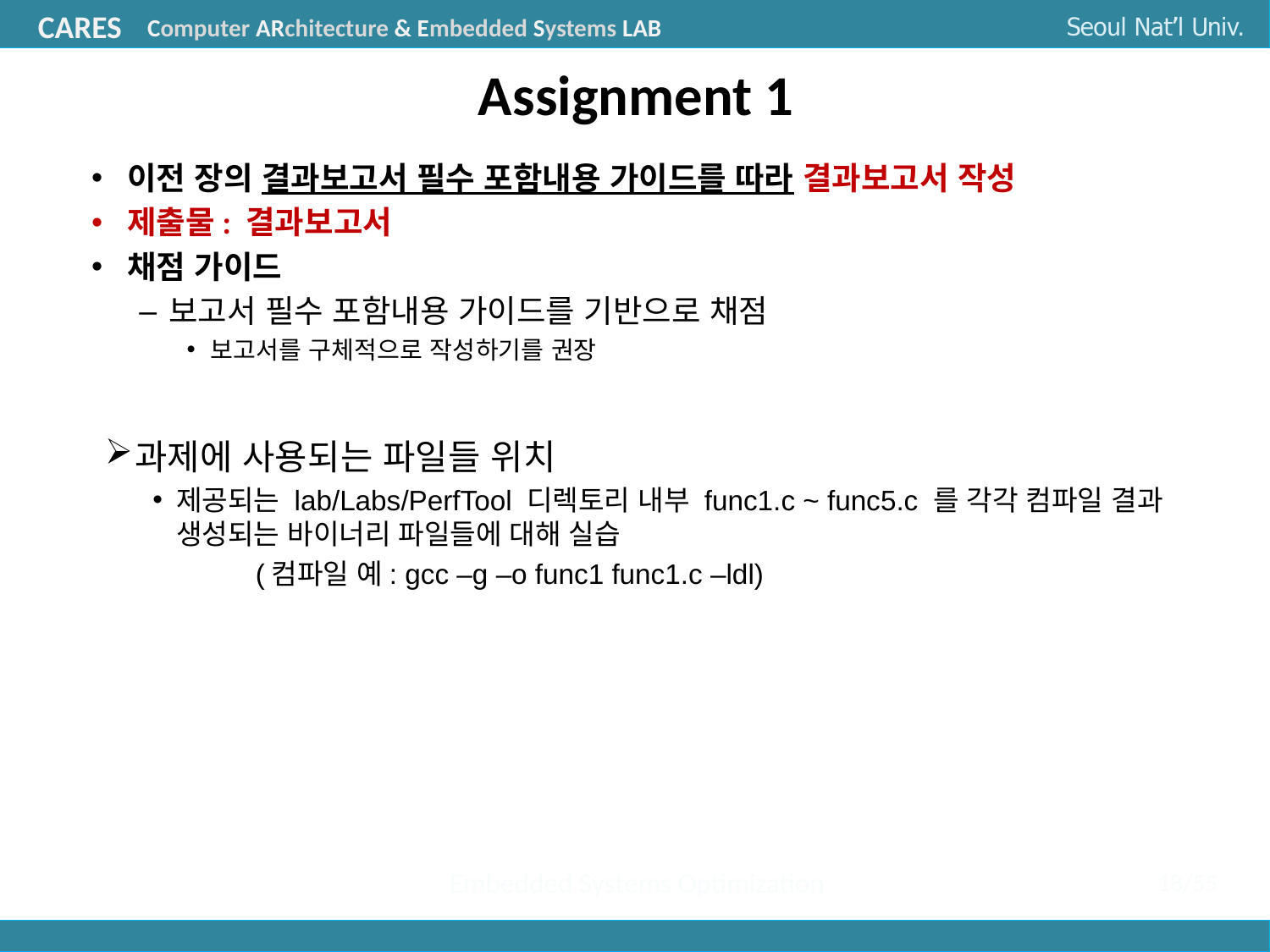

# Assignment 1
이전 장의 결과보고서 필수 포함내용 가이드를 따라 결과보고서 작성
제출물: 결과보고서
채점 가이드
보고서 필수 포함내용 가이드를 기반으로 채점
보고서를 구체적으로 작성하기를 권장
과제에 사용되는 파일들 위치
제공되는 lab/Labs/PerfTool 디렉토리 내부 func1.c ~ func5.c 를 각각 컴파일 결과 생성되는 바이너리 파일들에 대해 실습
   	   (컴파일 예: gcc –g –o func1 func1.c –ldl)

Embedded Systems Optimization
18/55